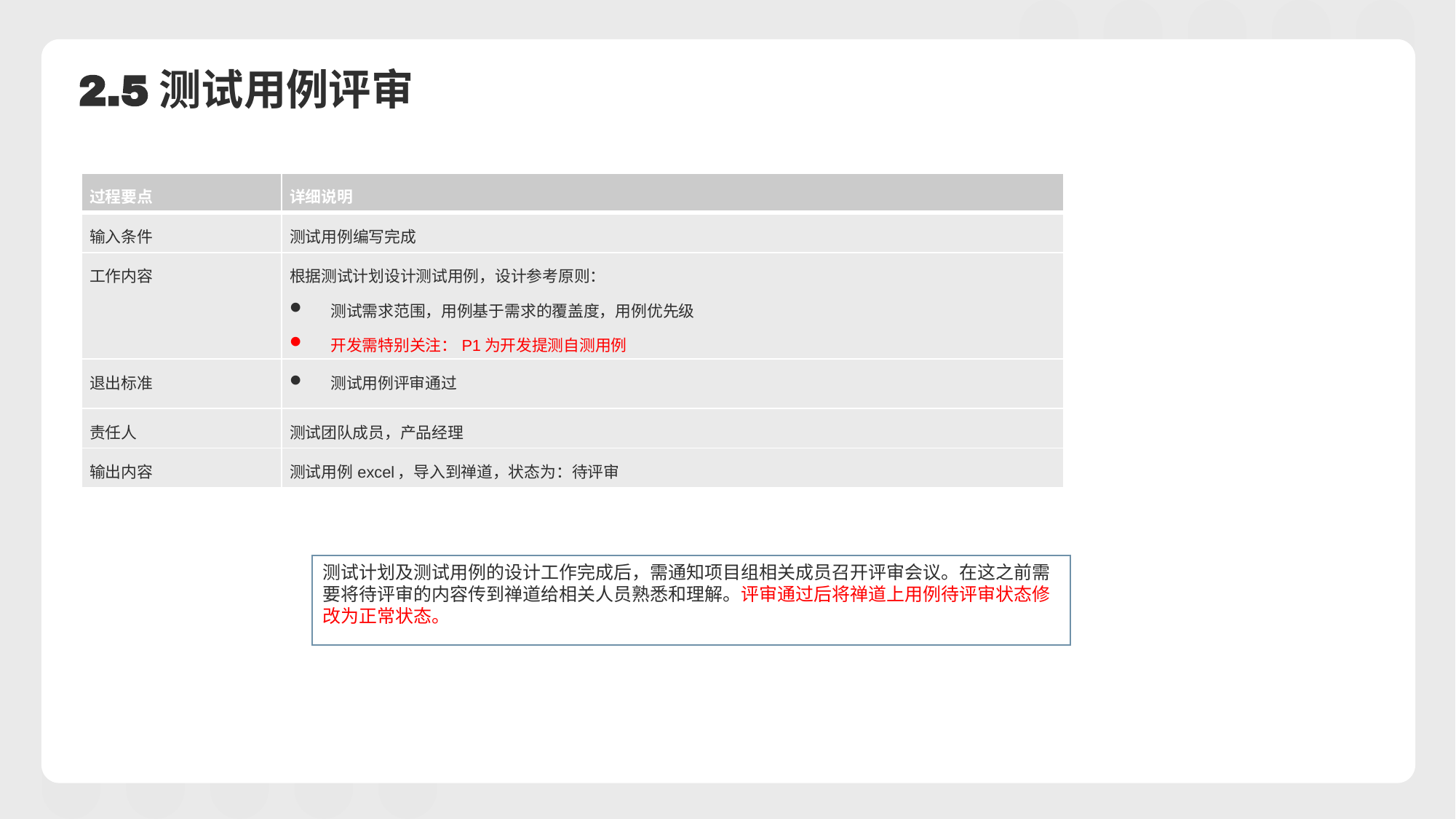

2.5测试用例评审

| 过程要点 | 详细说明 |
| --- | --- |
| 输入条件 | 测试用例编写完成 |
| 工作内容 | 根据测试计划设计测试用例，设计参考原则： 测试需求范围，用例基于需求的覆盖度，用例优先级 开发需特别关注：P1为开发提测自测用例 |
| 退出标准 | 测试用例评审通过 |
| 责任人 | 测试团队成员，产品经理 |
| 输出内容 | 测试用例excel，导入到禅道，状态为：待评审 |
测试计划及测试用例的设计工作完成后，需通知项目组相关成员召开评审会议。在这之前需要将待评审的内容传到禅道给相关人员熟悉和理解。评审通过后将禅道上用例待评审状态修改为正常状态。